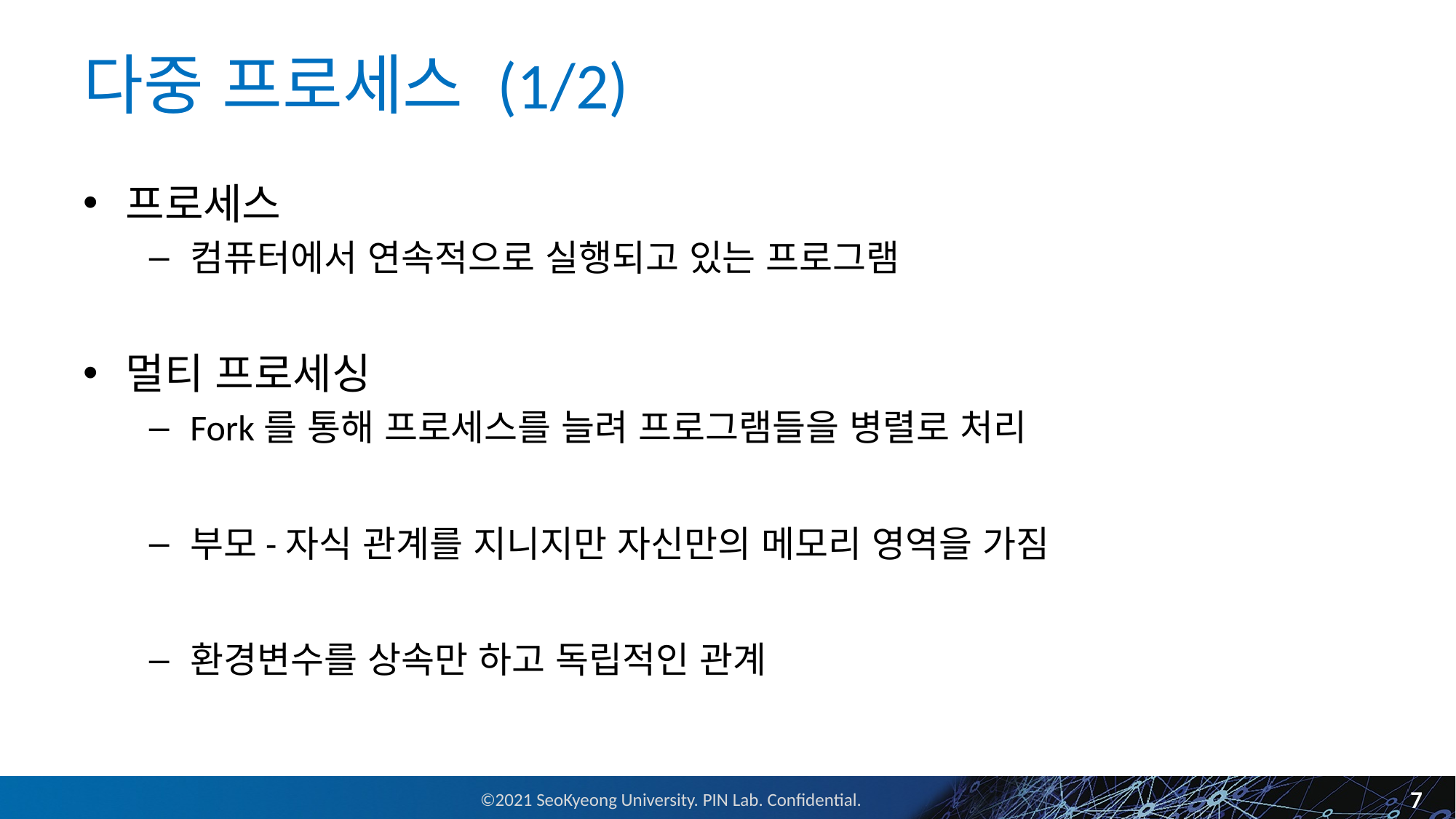

# 다중 프로세스 (1/2)
프로세스
컴퓨터에서 연속적으로 실행되고 있는 프로그램

멀티 프로세싱
Fork를 통해 프로세스를 늘려 프로그램들을 병렬로 처리

부모-자식 관계를 지니지만 자신만의 메모리 영역을 가짐

환경변수를 상속만 하고 독립적인 관계

7